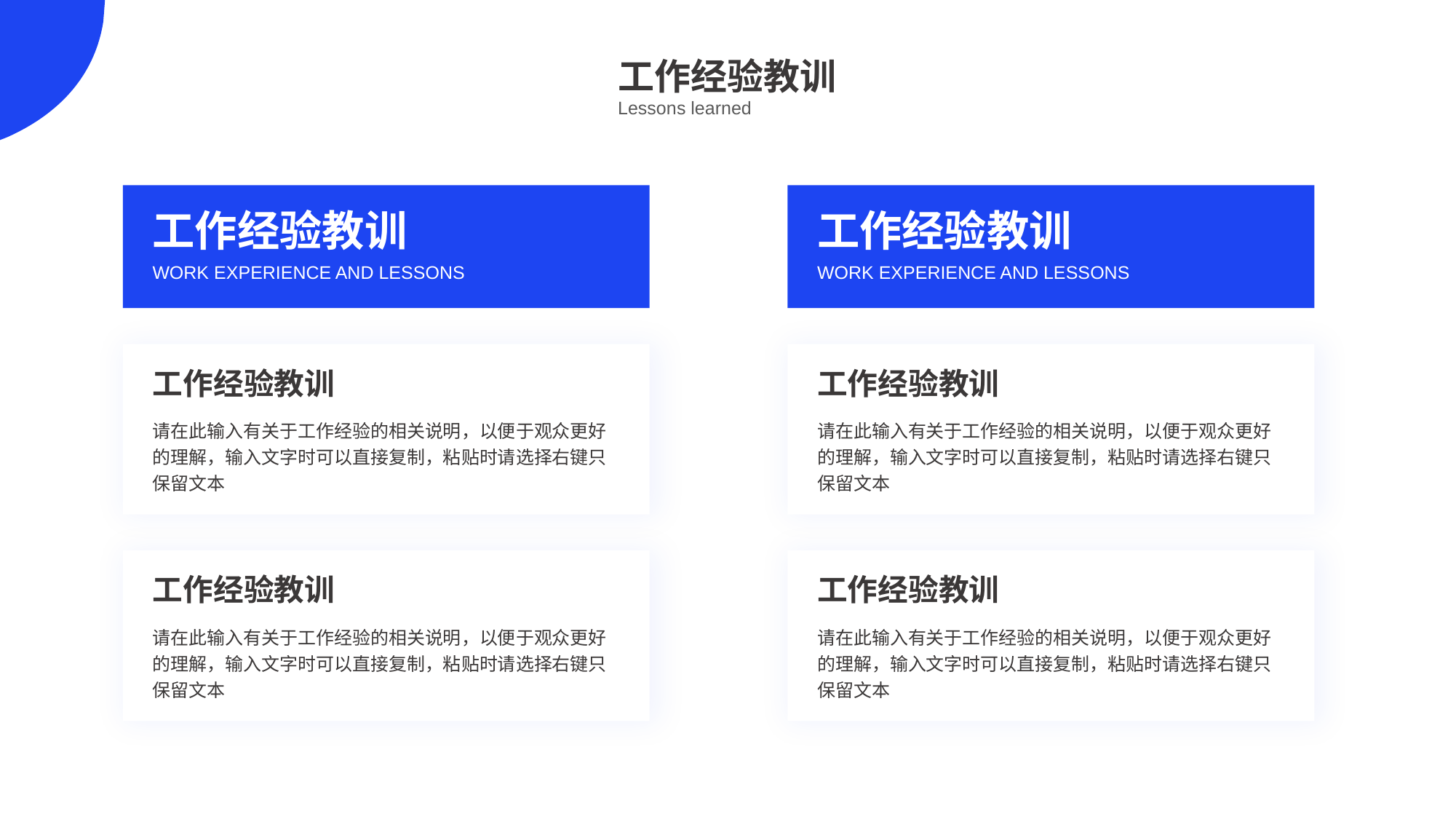

工作经验教训
Lessons learned

工作经验教训
工作经验教训
WORK EXPERIENCE AND LESSONS
WORK EXPERIENCE AND LESSONS

工作经验教训
工作经验教训
请在此输入有关于工作经验的相关说明，以便于观众更好的理解，输入文字时可以直接复制，粘贴时请选择右键只保留文本
请在此输入有关于工作经验的相关说明，以便于观众更好的理解，输入文字时可以直接复制，粘贴时请选择右键只保留文本

工作经验教训
工作经验教训
请在此输入有关于工作经验的相关说明，以便于观众更好的理解，输入文字时可以直接复制，粘贴时请选择右键只保留文本
请在此输入有关于工作经验的相关说明，以便于观众更好的理解，输入文字时可以直接复制，粘贴时请选择右键只保留文本